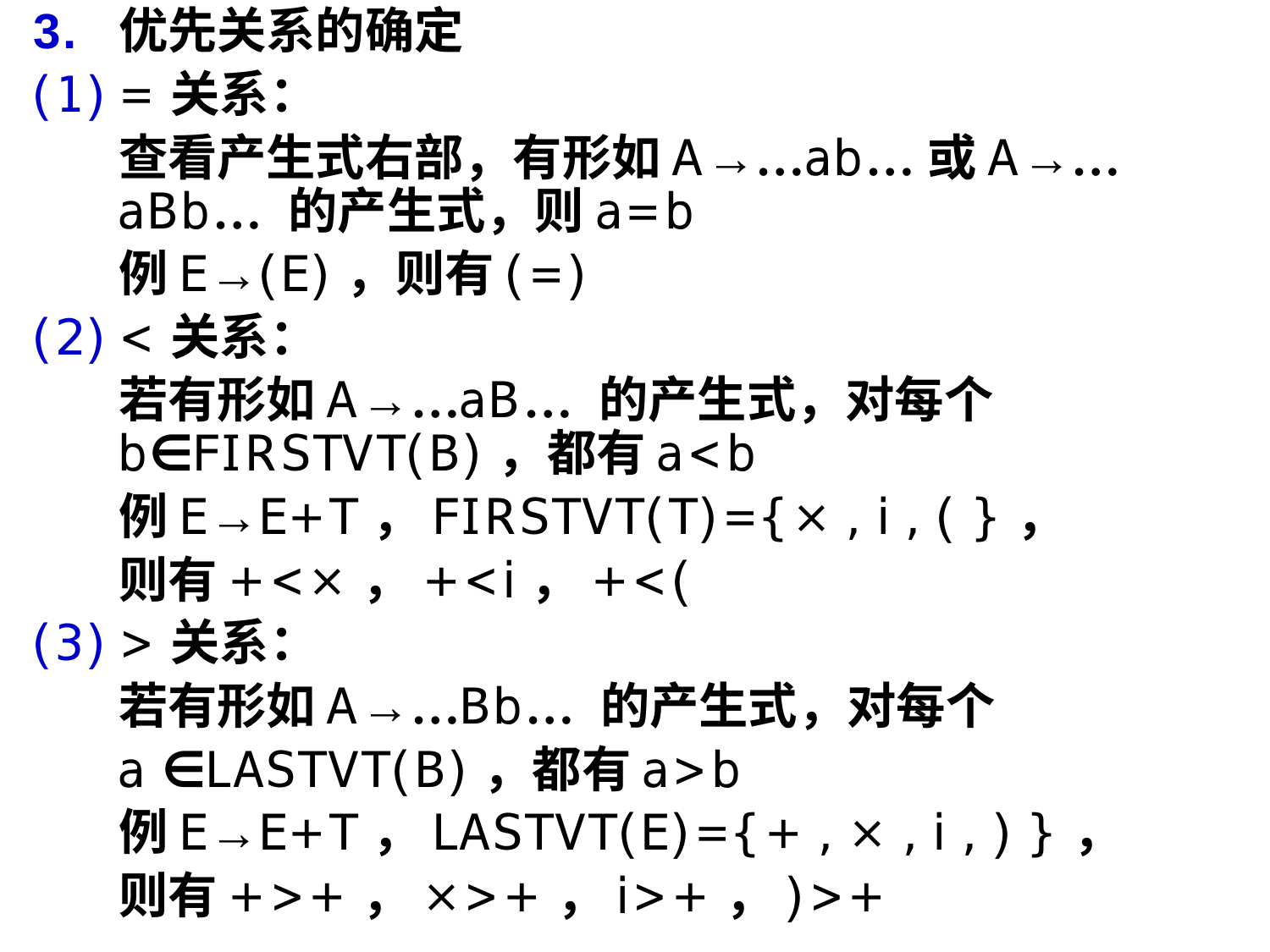

优先关系的确定
=关系：
	查看产生式右部，有形如A→…ab…或A→…aBb… 的产生式，则a=b
	例E→(E)，则有(=)
<关系：
	若有形如A→…aB… 的产生式，对每个b∈FIRSTVT(B)，都有a<b
	例E→E+T，FIRSTVT(T)={× , i , ( }，
	则有+<×，+<i，+<(
>关系：
	若有形如A→…Bb… 的产生式，对每个
	a ∈LASTVT(B)，都有a>b
	例E→E+T，LASTVT(E)={+ , × , i , ) }，
	则有+>+，×>+，i>+，)>+